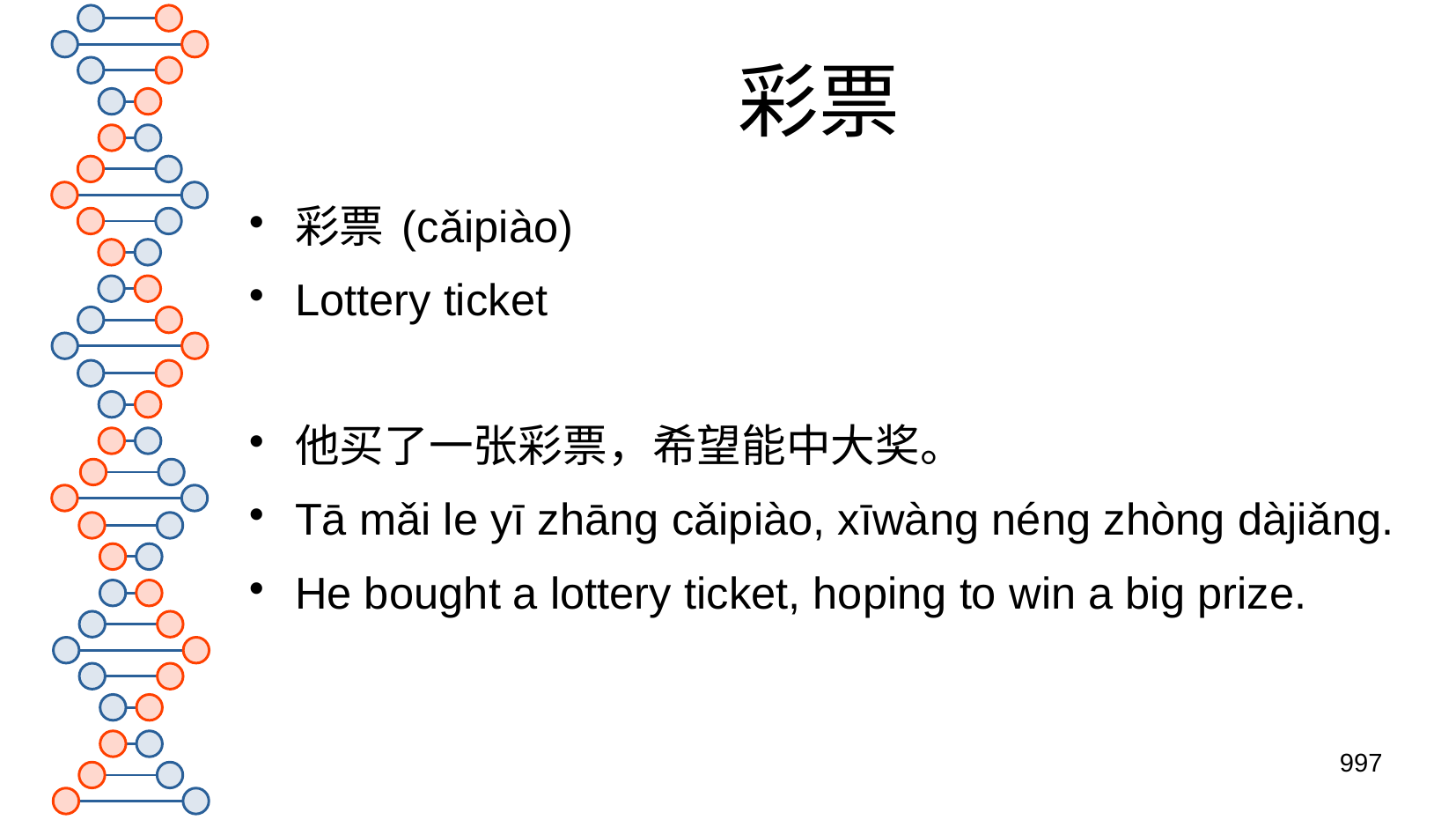

# 彩票
彩票 (cǎipiào)
Lottery ticket

他买了一张彩票，希望能中大奖。
Tā mǎi le yī zhāng cǎipiào, xīwàng néng zhòng dàjiǎng.
He bought a lottery ticket, hoping to win a big prize.

997